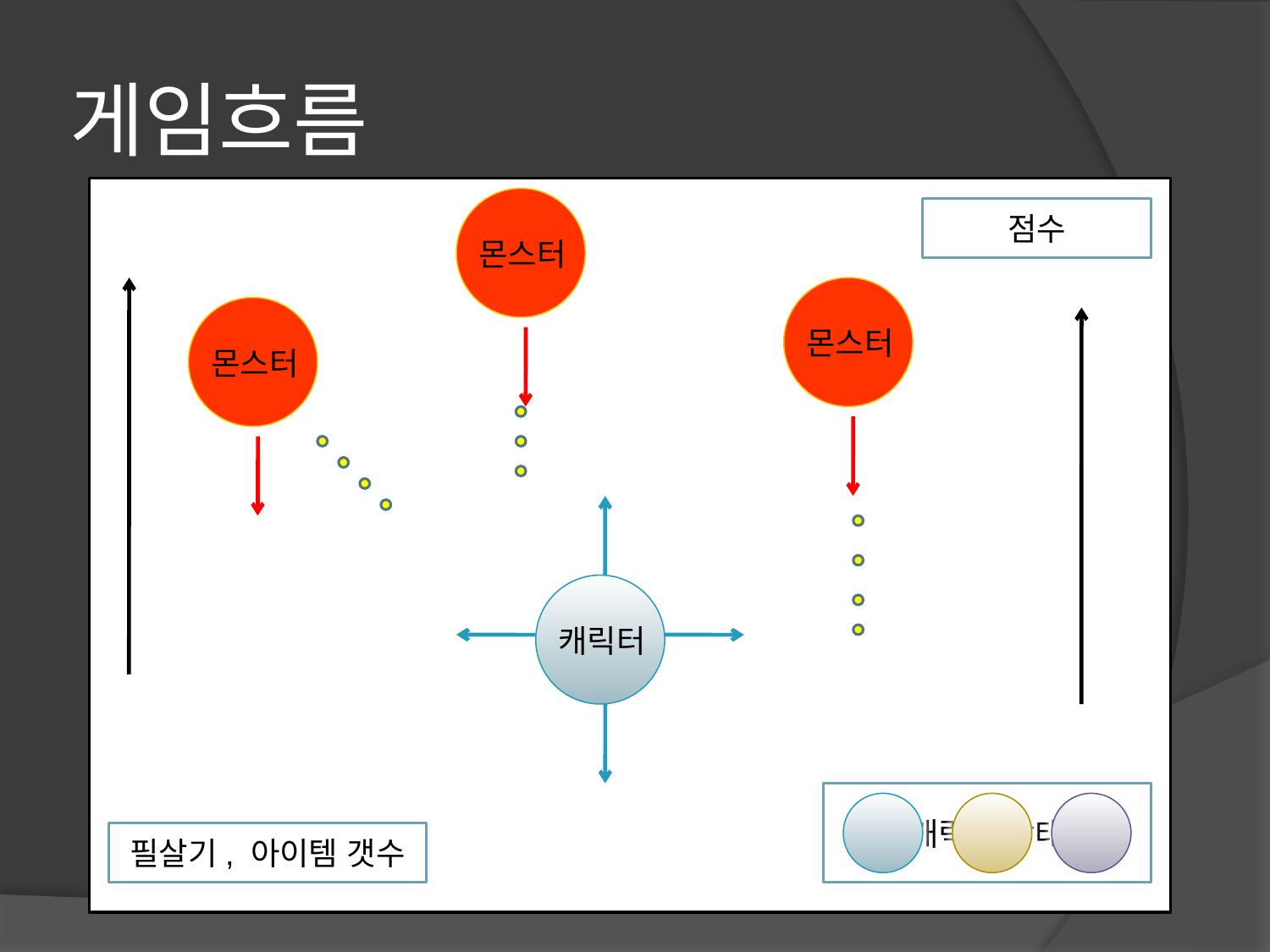

# 게임흐름

몬스터
점수

몬스터

몬스터

캐릭터
캐릭터 상태

필살기, 아이템 갯수